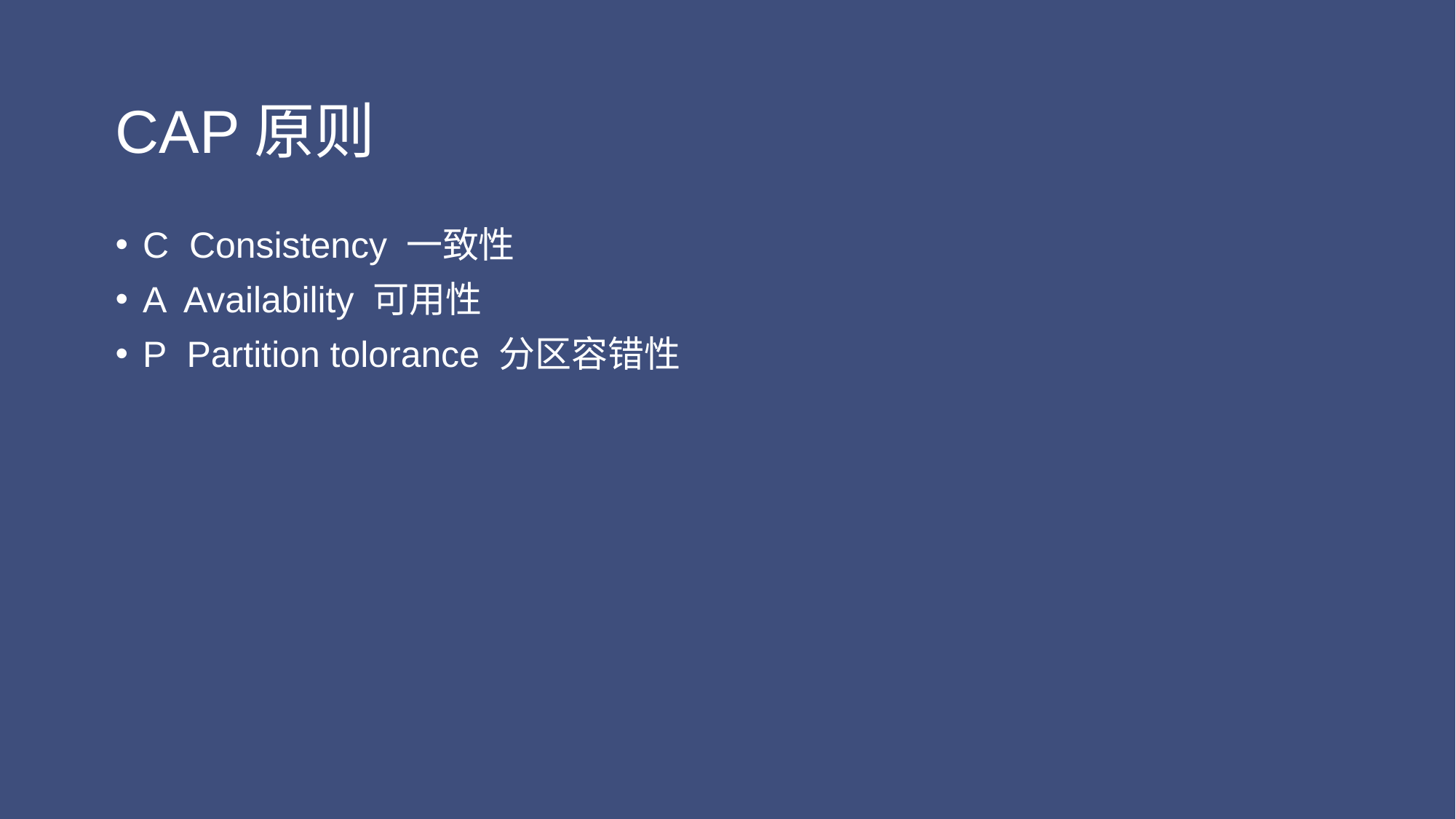

# CAP原则
C  Consistency 一致性
A  Availability 可用性
P  Partition tolorance 分区容错性